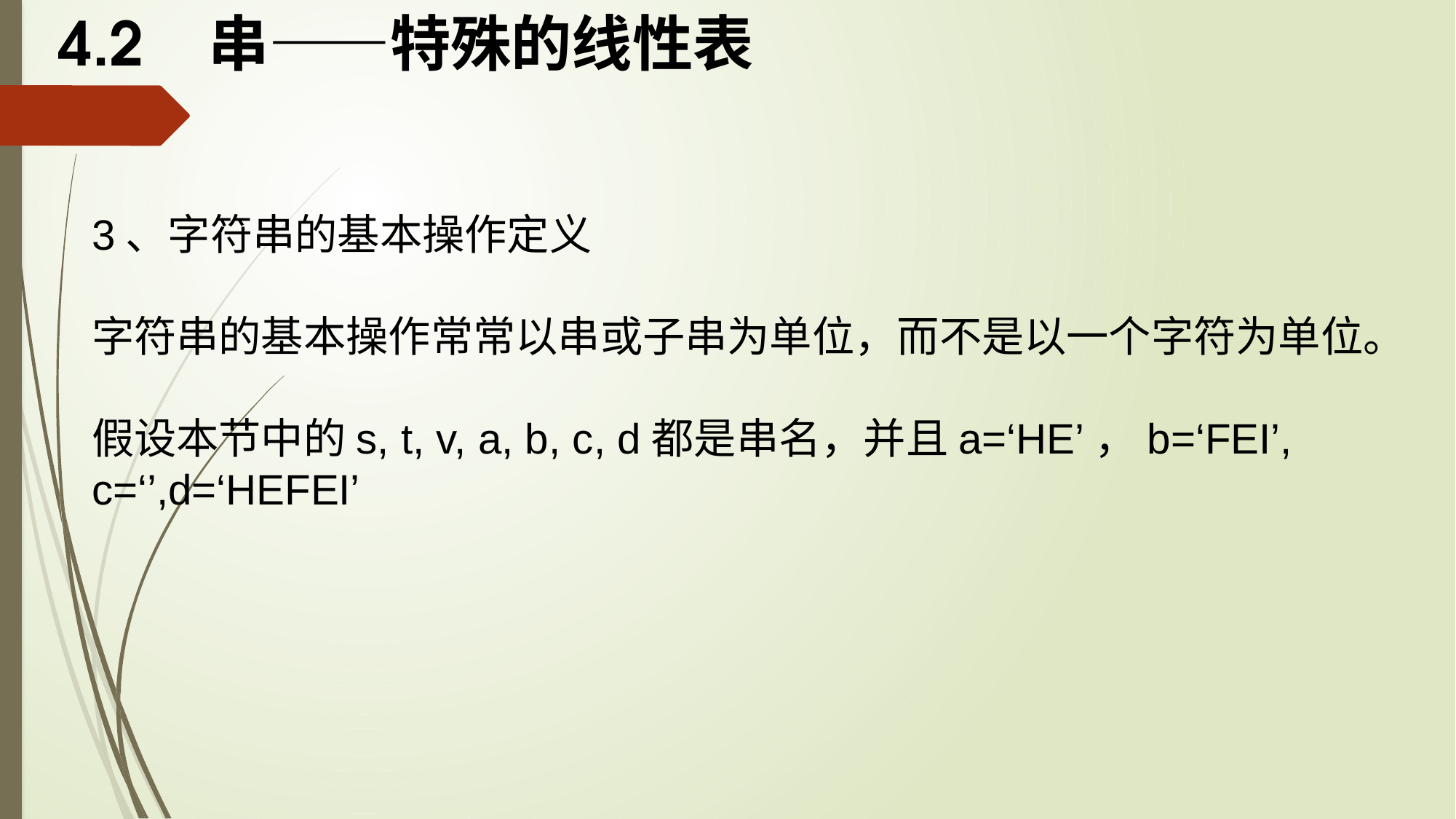

# 4.2   串——特殊的线性表

3、字符串的基本操作定义

字符串的基本操作常常以串或子串为单位，而不是以一个字符为单位。

假设本节中的s, t, v, a, b, c, d都是串名，并且a=‘HE’，b=‘FEI’,
c=‘’,d=‘HEFEI’